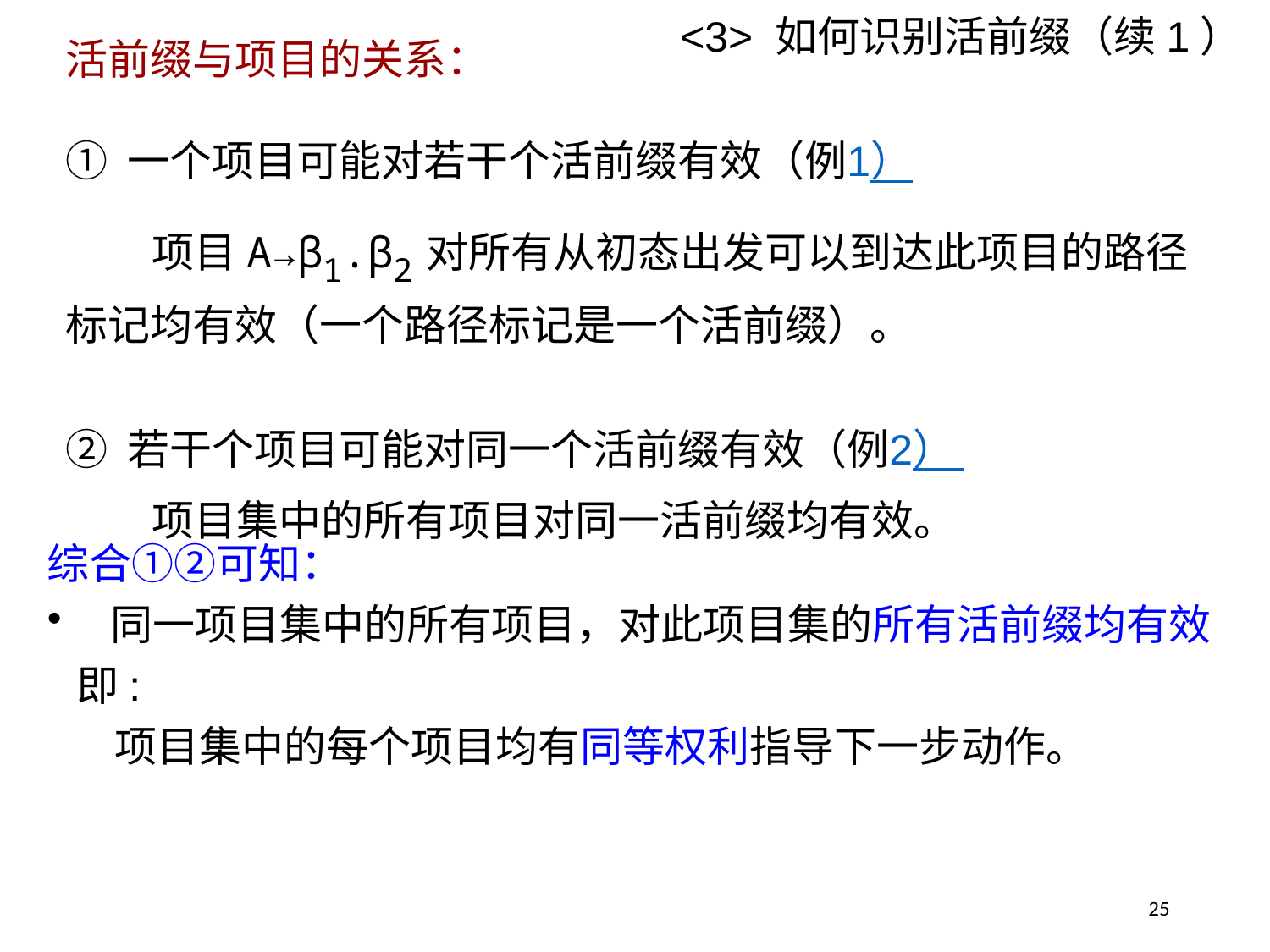

# <3> 如何识别活前缀（续1）
活前缀与项目的关系：
① 一个项目可能对若干个活前缀有效（例1）
        项目A→β1.β2对所有从初态出发可以到达此项目的路径标记均有效（一个路径标记是一个活前缀）。

② 若干个项目可能对同一个活前缀有效（例2）
        项目集中的所有项目对同一活前缀均有效。

综合①②可知：
同一项目集中的所有项目，对此项目集的所有活前缀均有效
  即:
      项目集中的每个项目均有同等权利指导下一步动作。
25